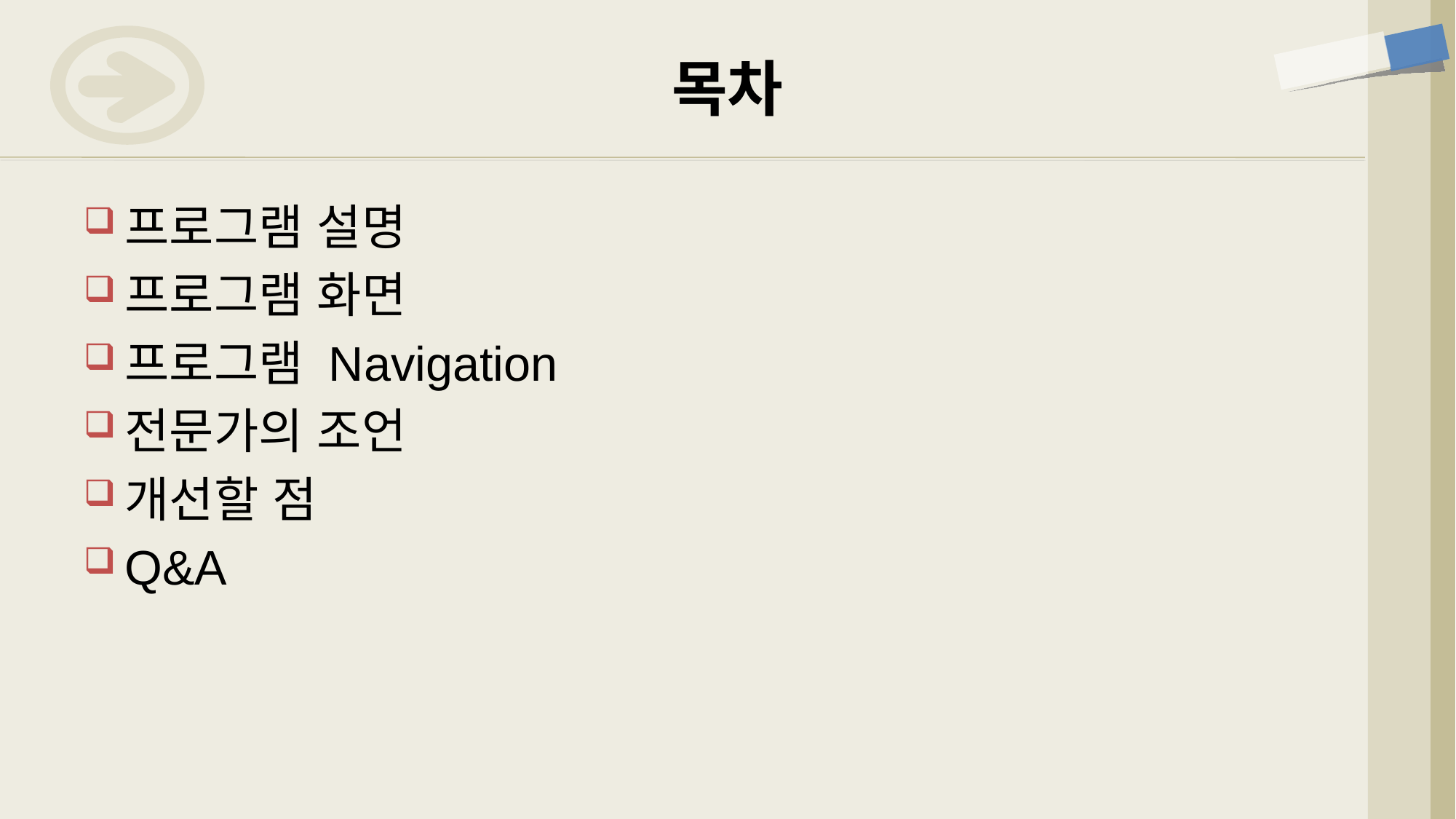

# 목차
프로그램 설명
프로그램 화면
프로그램 Navigation
전문가의 조언
개선할 점
Q&A